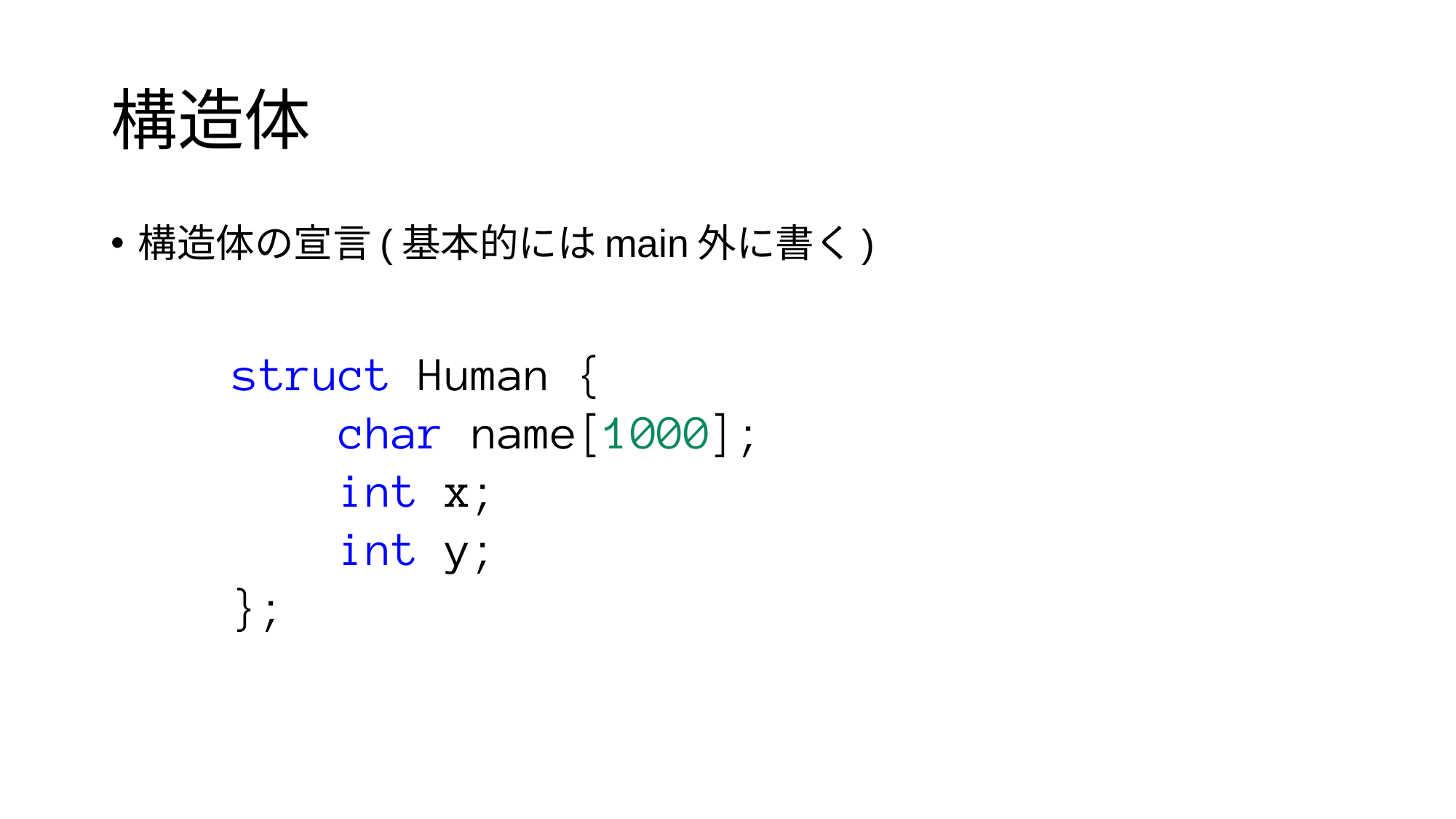

# 構造体
構造体の宣言(基本的にはmain外に書く)
struct Human {
    char name[1000];
    int x;
    int y;
};